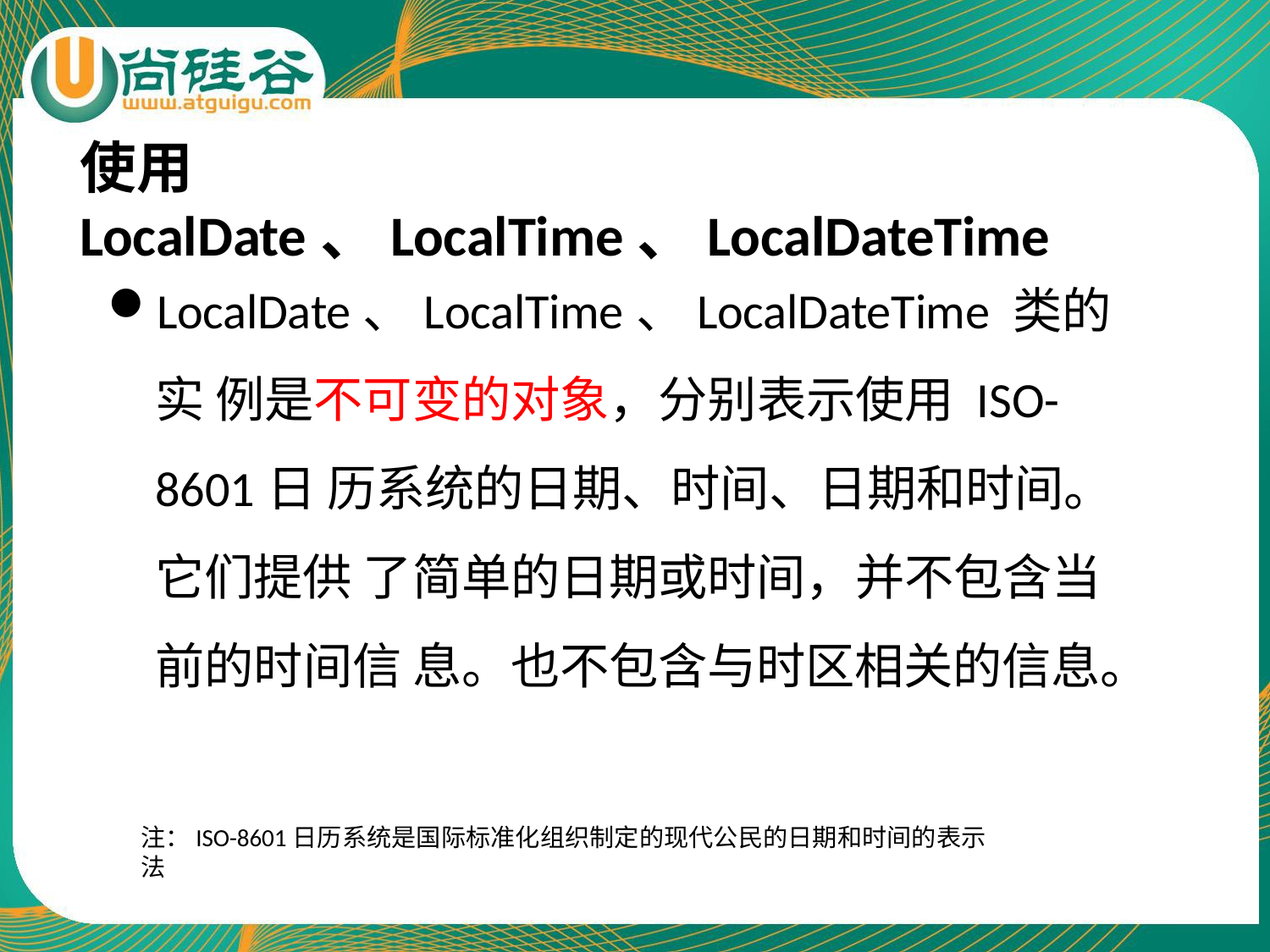

# 使用LocalDate、LocalTime、LocalDateTime
LocalDate、LocalTime、LocalDateTime 类的实 例是不可变的对象，分别表示使用 ISO-8601日 历系统的日期、时间、日期和时间。它们提供 了简单的日期或时间，并不包含当前的时间信 息。也不包含与时区相关的信息。
注：ISO-8601日历系统是国际标准化组织制定的现代公民的日期和时间的表示法